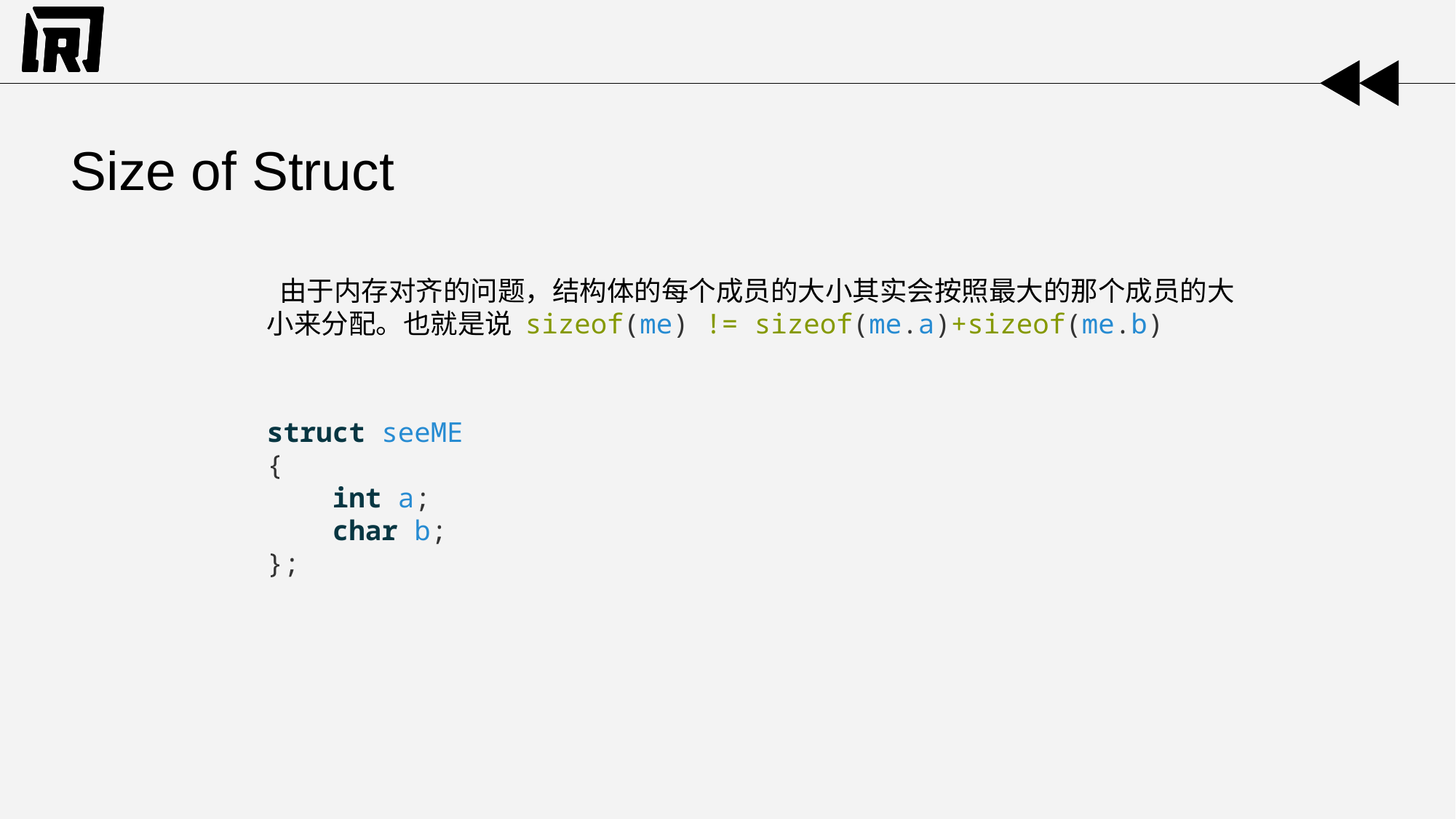

# Size of Struct
 由于内存对齐的问题，结构体的每个成员的大小其实会按照最大的那个成员的大小来分配。也就是说 sizeof(me) != sizeof(me.a)+sizeof(me.b)
struct seeME
{
    int a;
    char b;
};